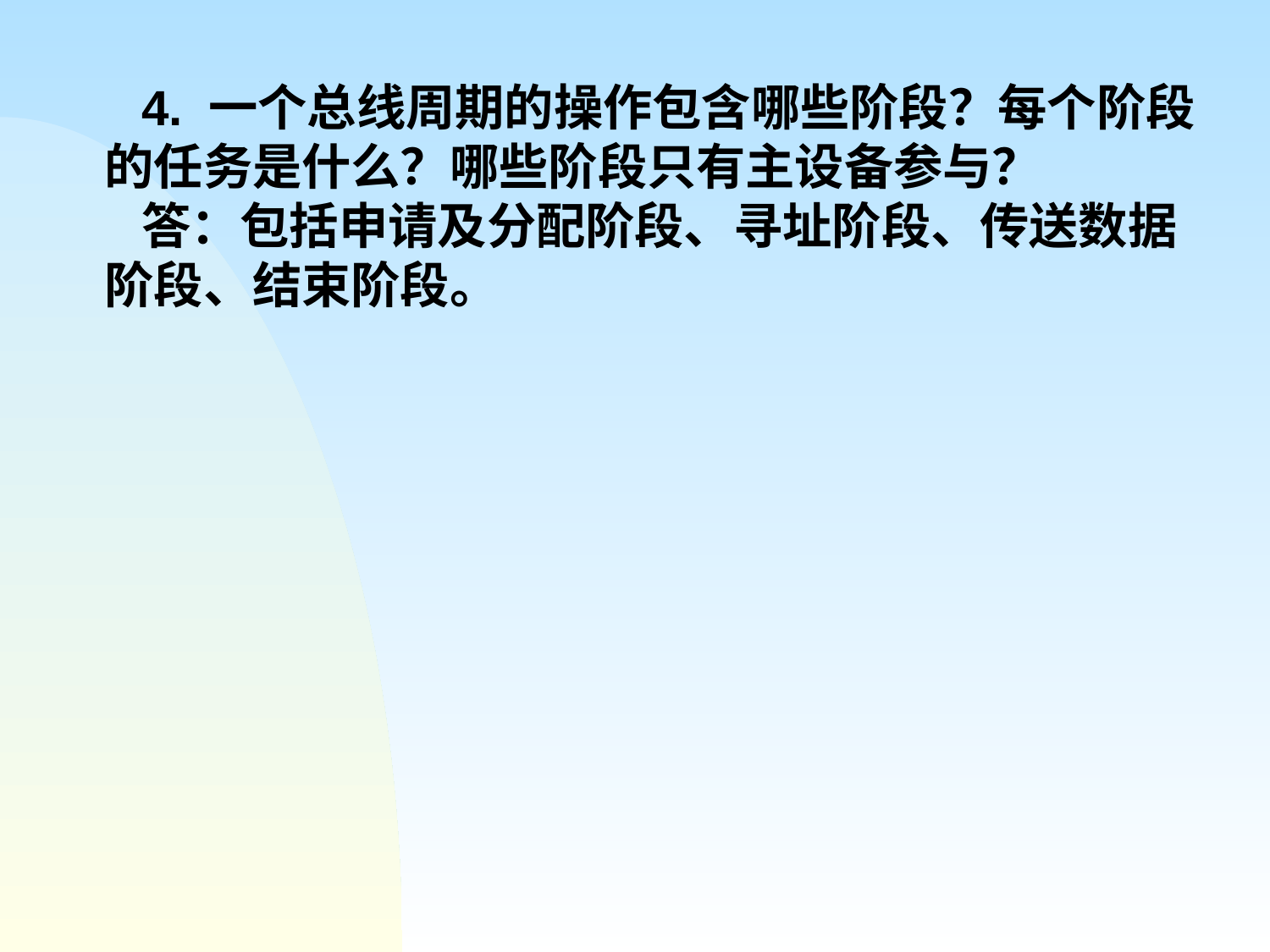

4. 一个总线周期的操作包含哪些阶段？每个阶段的任务是什么？哪些阶段只有主设备参与？
答：包括申请及分配阶段、寻址阶段、传送数据阶段、结束阶段。
133